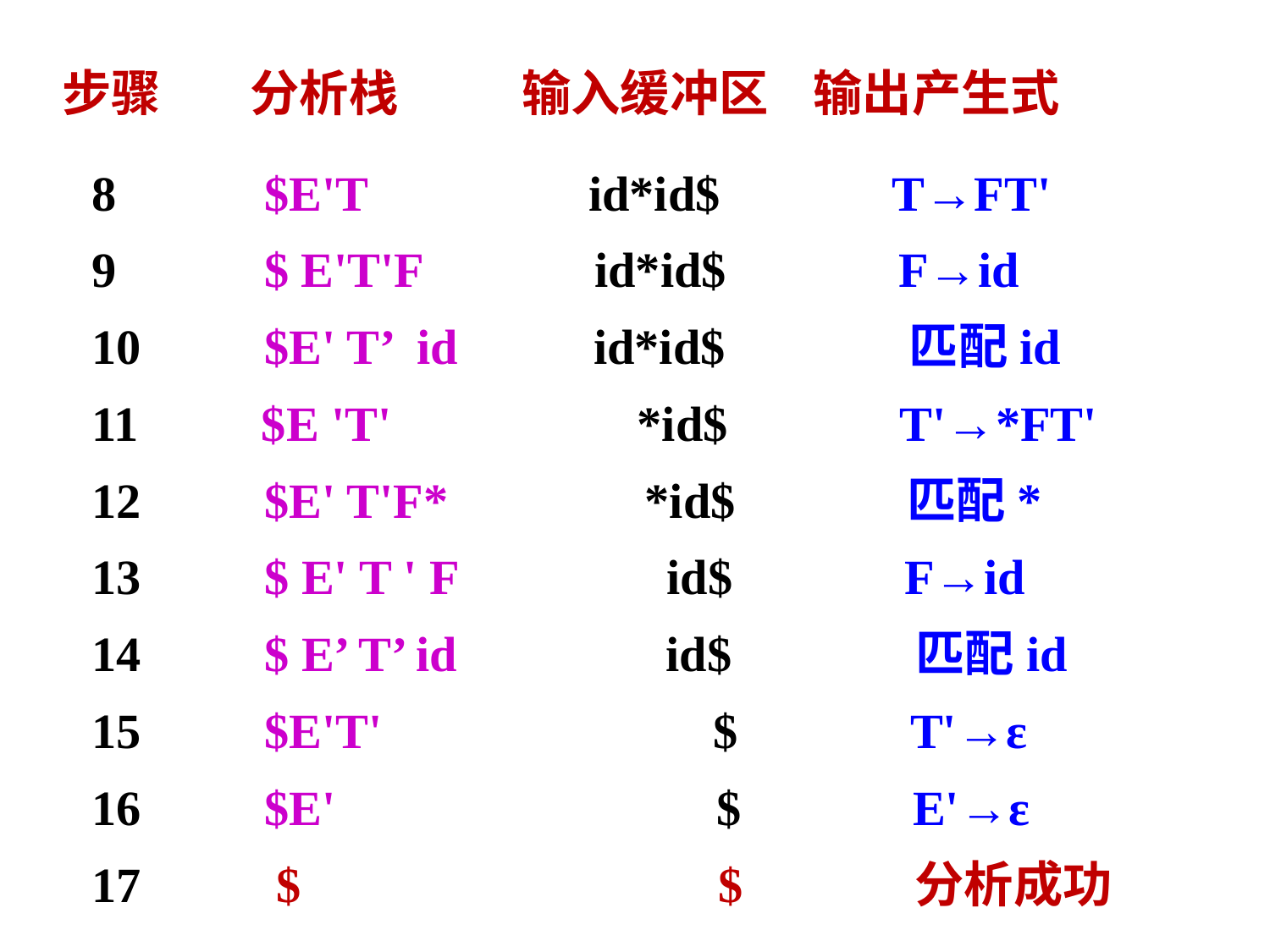

步骤        分析栈           输入缓冲区    输出产生式
8            $E'T                  id*id$              T→FT'
9            $ E'T'F              id*id$              F→id
10          $E' T’  id           id*id$              匹配id
11          $E 'T'                    *id$              T'→*FT'
12          $E' T'F*                *id$             匹配*
13          $ E' T ' F                 id$              F→id
14          $ E’ T’ id                 id$              匹配id
15          $E'T'                           $              T'→ε
16          $E'                               $              E'→ε
17           $                                  $             分析成功